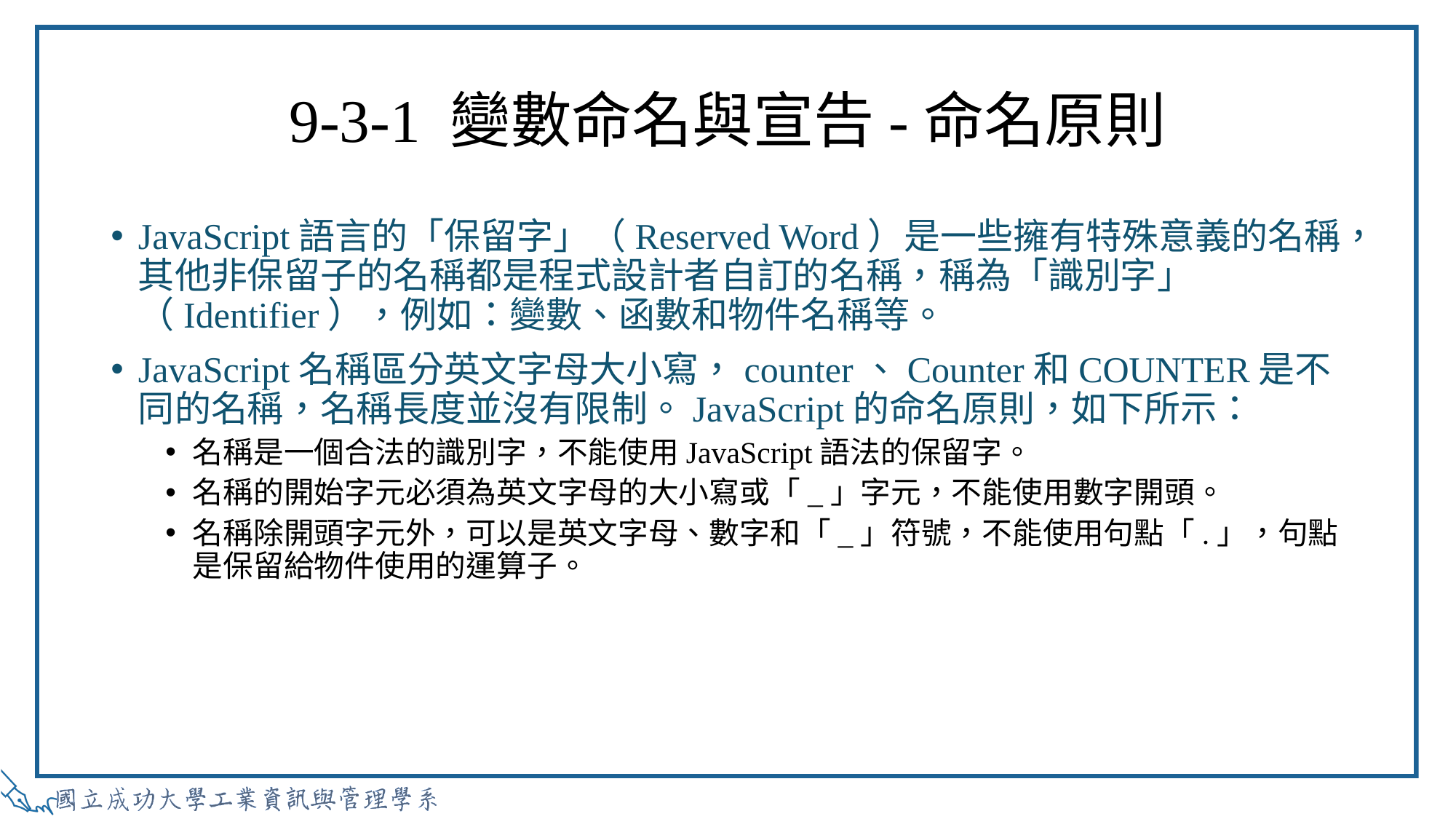

# 9-3-1 變數命名與宣告-命名原則
JavaScript語言的「保留字」（Reserved Word）是一些擁有特殊意義的名稱，其他非保留子的名稱都是程式設計者自訂的名稱，稱為「識別字」（Identifier），例如：變數、函數和物件名稱等。
JavaScript名稱區分英文字母大小寫，counter、Counter和COUNTER是不同的名稱，名稱長度並沒有限制。JavaScript的命名原則，如下所示：
名稱是一個合法的識別字，不能使用JavaScript語法的保留字。
名稱的開始字元必須為英文字母的大小寫或「_」字元，不能使用數字開頭。
名稱除開頭字元外，可以是英文字母、數字和「_」符號，不能使用句點「.」，句點是保留給物件使用的運算子。